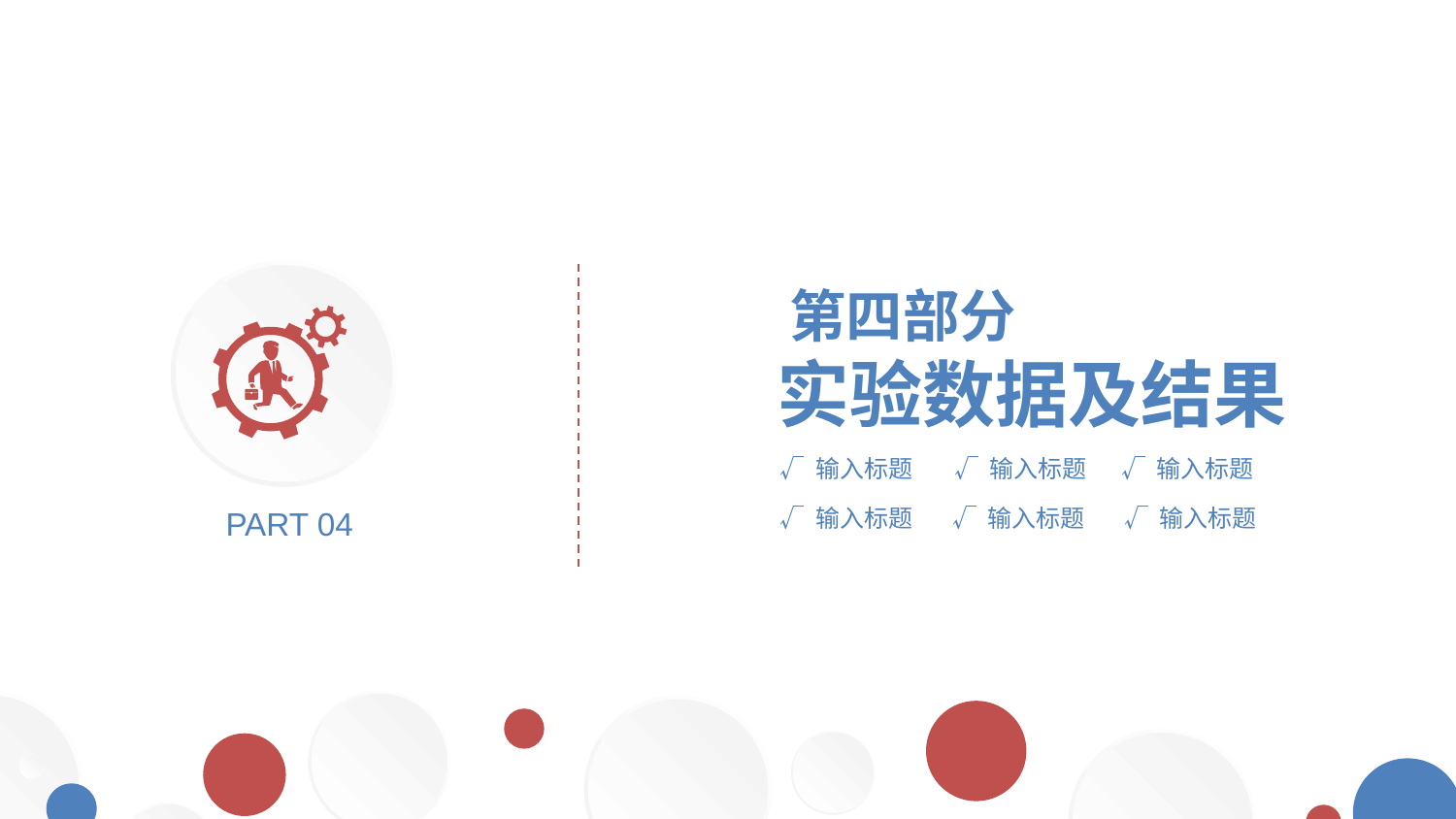

第四部分
实验数据及结果
√ 输入标题
√ 输入标题
√ 输入标题
√ 输入标题
√ 输入标题
√ 输入标题
PART 04